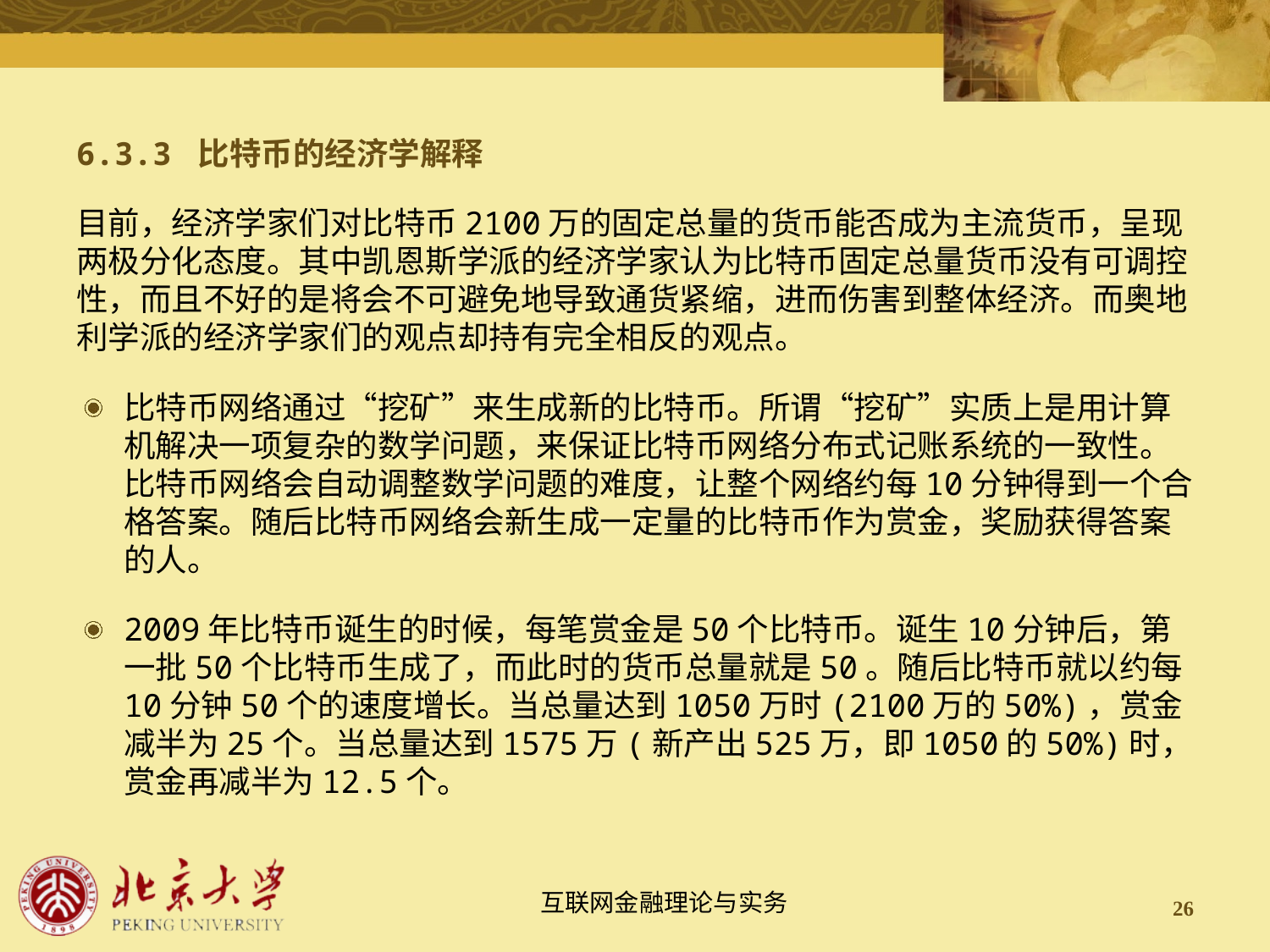

6.3.3 比特币的经济学解释
目前，经济学家们对比特币2100万的固定总量的货币能否成为主流货币，呈现两极分化态度。其中凯恩斯学派的经济学家认为比特币固定总量货币没有可调控性，而且不好的是将会不可避免地导致通货紧缩，进而伤害到整体经济。而奥地利学派的经济学家们的观点却持有完全相反的观点。
比特币网络通过“挖矿”来生成新的比特币。所谓“挖矿”实质上是用计算机解决一项复杂的数学问题，来保证比特币网络分布式记账系统的一致性。比特币网络会自动调整数学问题的难度，让整个网络约每10分钟得到一个合格答案。随后比特币网络会新生成一定量的比特币作为赏金，奖励获得答案的人。
2009年比特币诞生的时候，每笔赏金是50个比特币。诞生10分钟后，第一批50个比特币生成了，而此时的货币总量就是50。随后比特币就以约每10分钟50个的速度增长。当总量达到1050万时(2100万的50%)，赏金减半为25个。当总量达到1575万(新产出525万，即1050的50%)时，赏金再减半为12.5个。
26